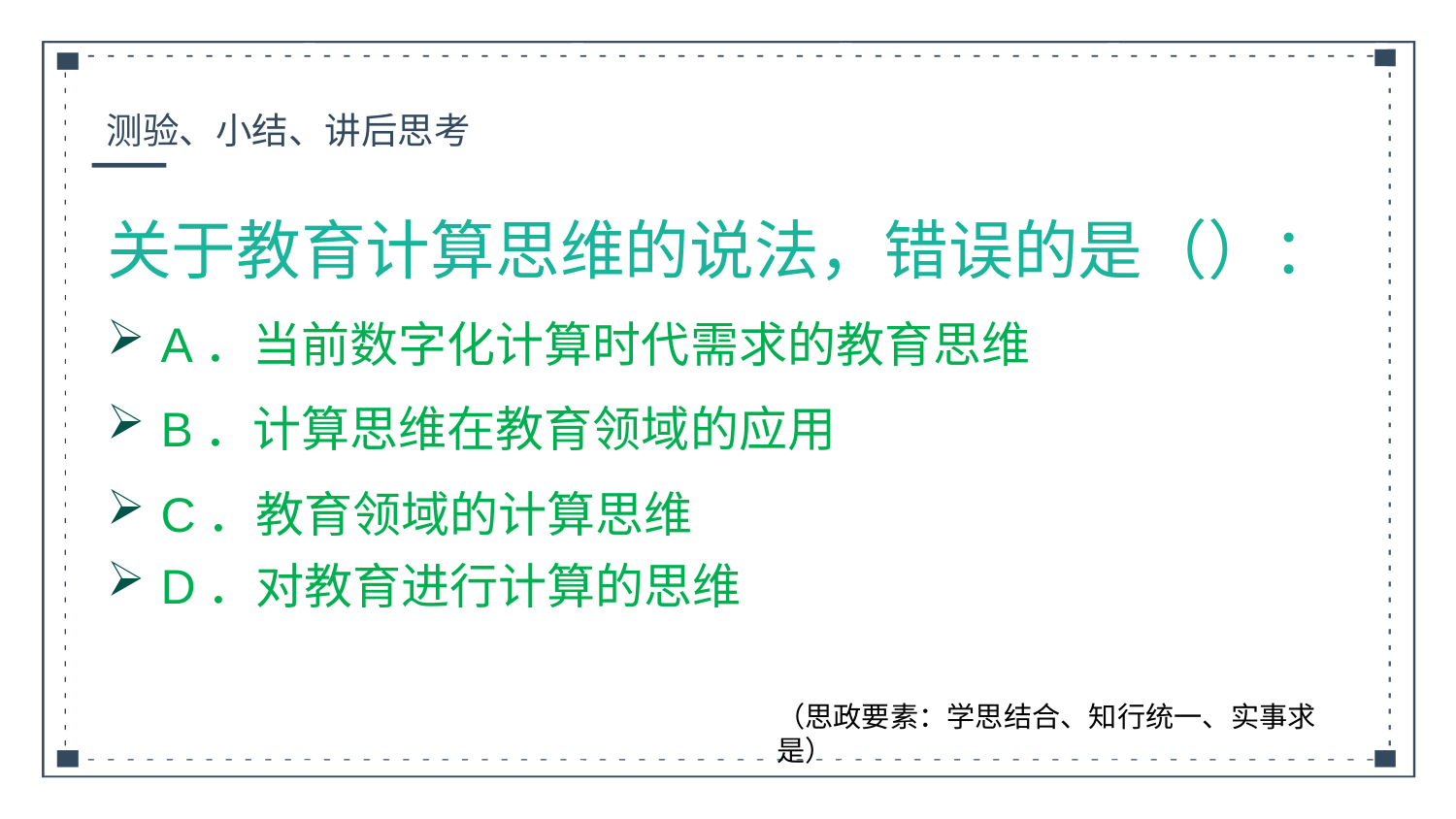

测验、小结、讲后思考
关于教育计算思维的说法，错误的是（）：
A．当前数字化计算时代需求的教育思维
B．计算思维在教育领域的应用
C．教育领域的计算思维
D．对教育进行计算的思维
（思政要素：学思结合、知行统一、实事求是）